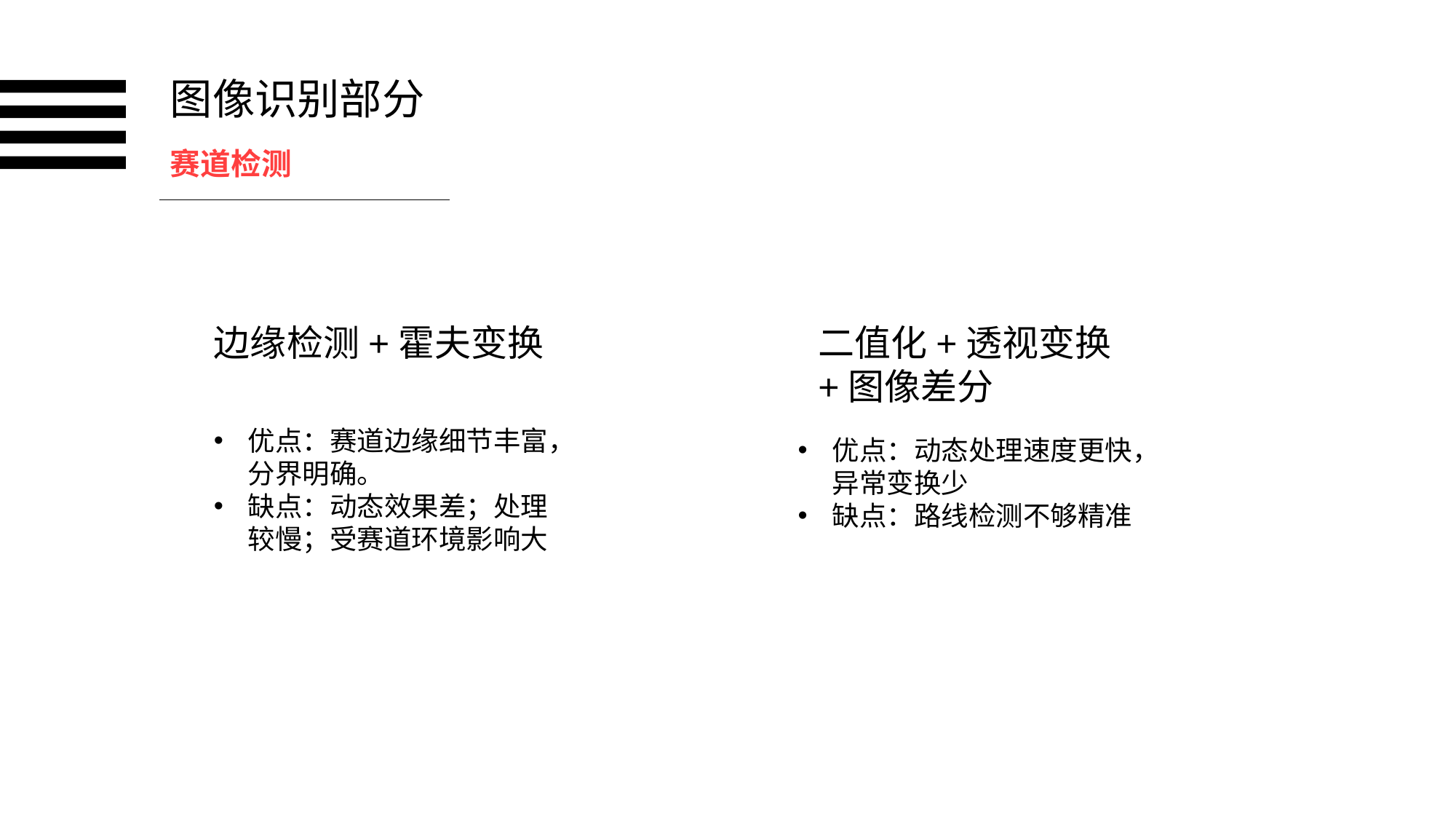

赛道检测
图像识别部分

二值化+透视变换+图像差分
边缘检测+霍夫变换
优点：赛道边缘细节丰富，分界明确。
缺点：动态效果差；处理较慢；受赛道环境影响大
优点：动态处理速度更快，异常变换少
缺点：路线检测不够精准